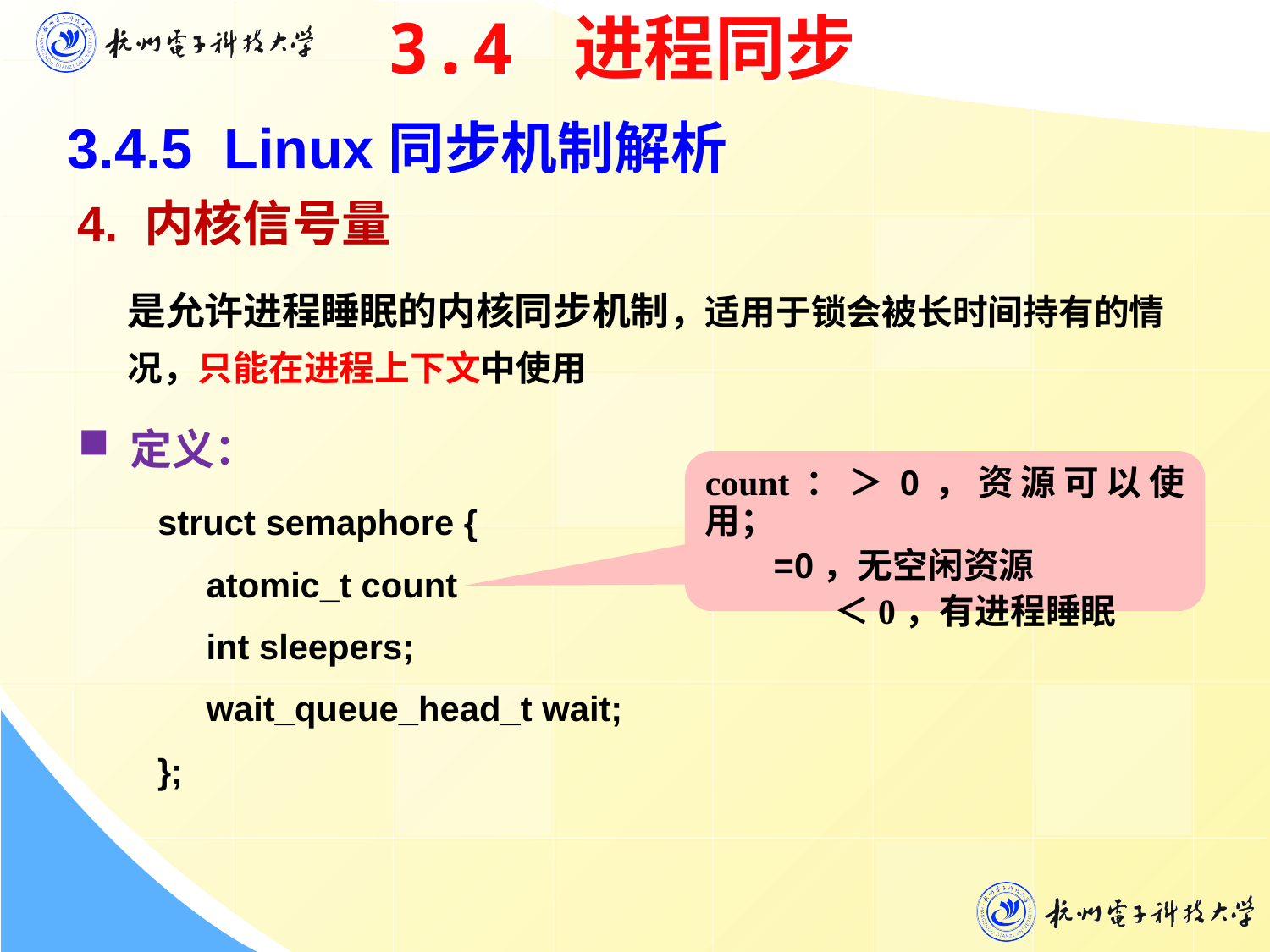

3.4 进程同步
3.4.5  Linux同步机制解析
4. 内核信号量
是允许进程睡眠的内核同步机制，适用于锁会被长时间持有的情况，只能在进程上下文中使用
 定义：
count：＞0，资源可以使用；
       =0，无空闲资源
               ＜0，有进程睡眠
struct semaphore {
     atomic_t count
     int sleepers;
     wait_queue_head_t wait;
};